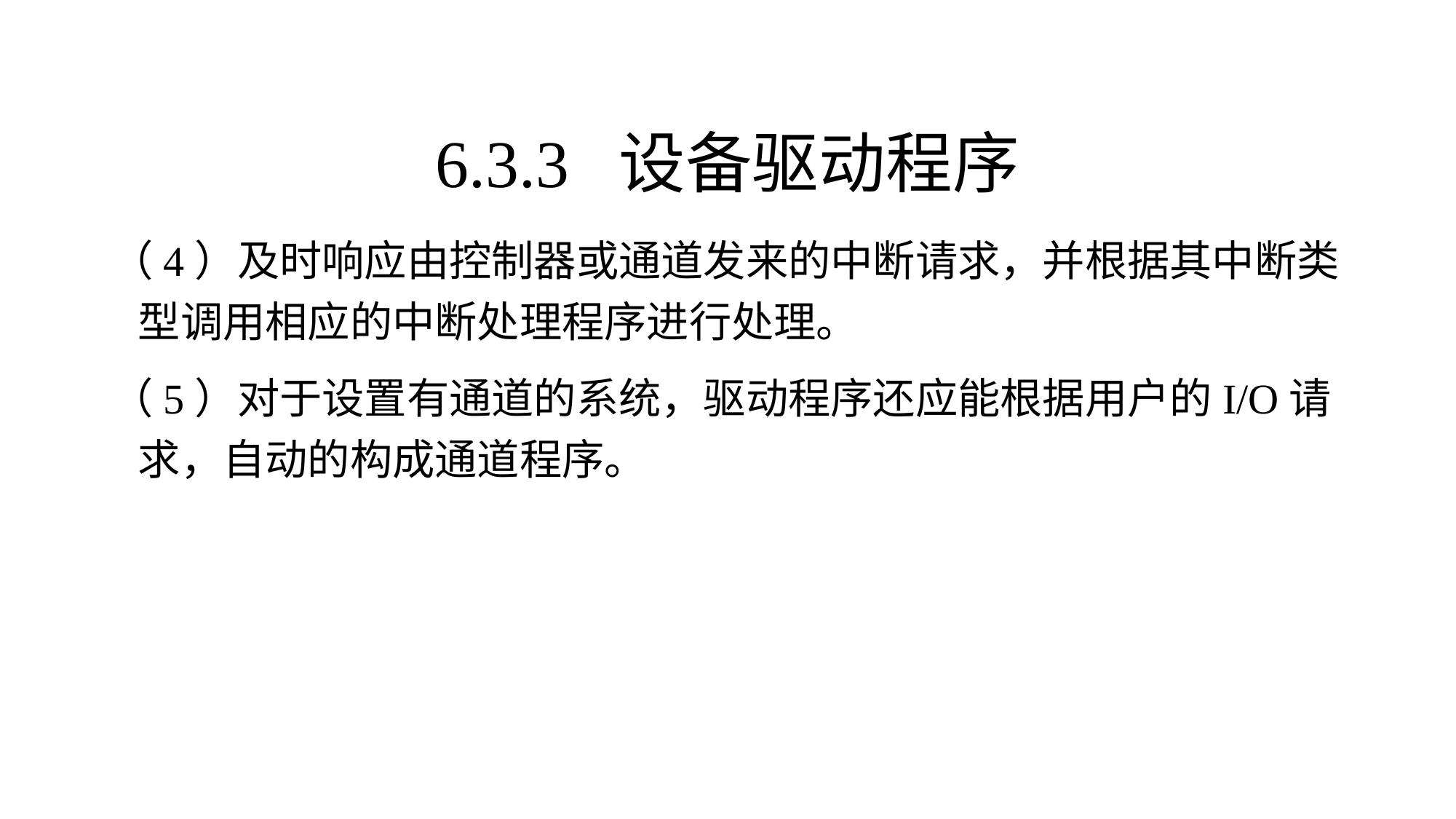

（4）及时响应由控制器或通道发来的中断请求，并根据其中断类型调用相应的中断处理程序进行处理。
（5）对于设置有通道的系统，驱动程序还应能根据用户的I/O请求，自动的构成通道程序。

6.3.3  设备驱动程序
6